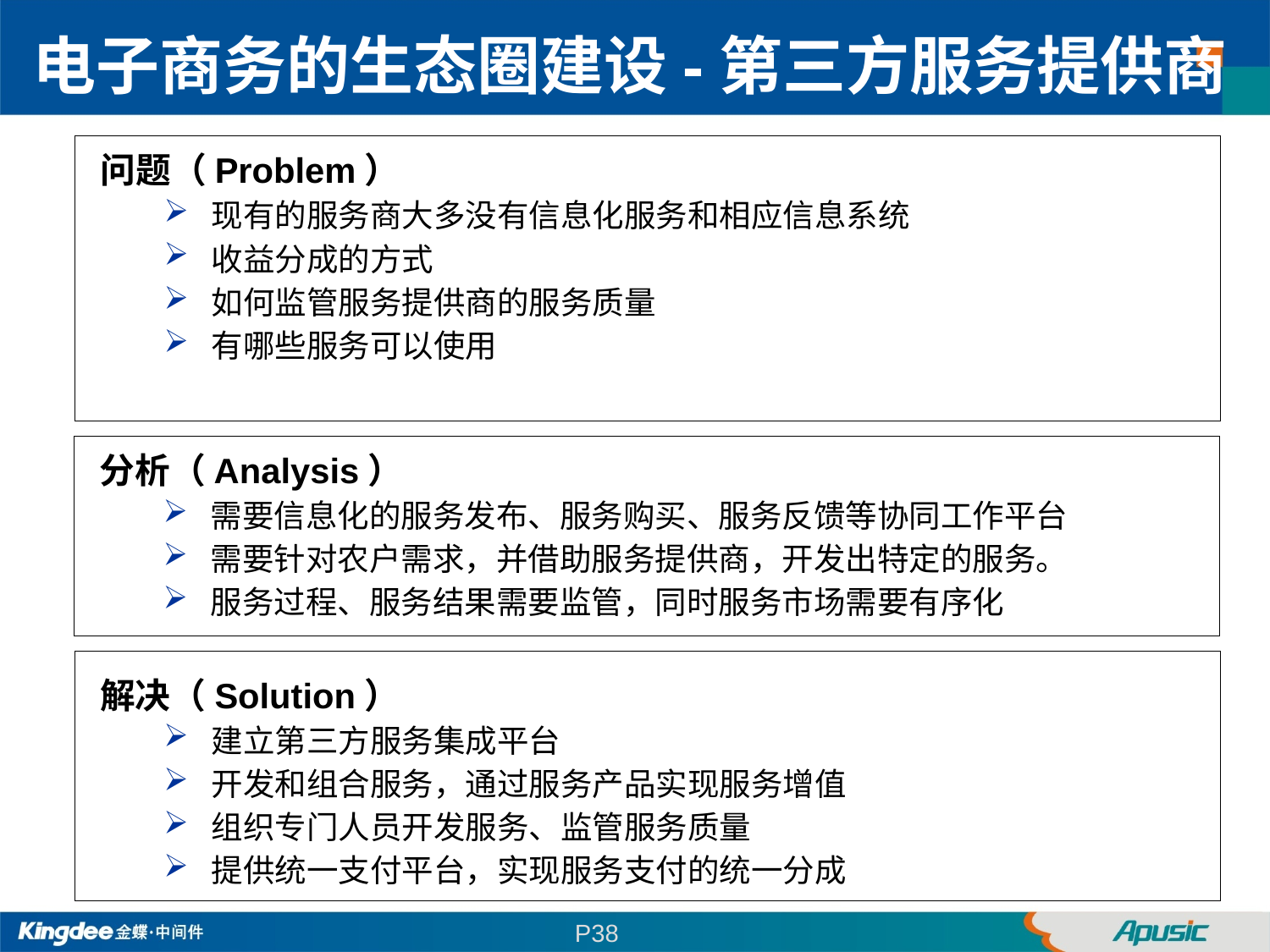

电子商务的生态圈建设-第三方服务提供商

问题（Problem）
现有的服务商大多没有信息化服务和相应信息系统
收益分成的方式
如何监管服务提供商的服务质量
有哪些服务可以使用

分析（Analysis）
需要信息化的服务发布、服务购买、服务反馈等协同工作平台
需要针对农户需求，并借助服务提供商，开发出特定的服务。
服务过程、服务结果需要监管，同时服务市场需要有序化

解决（Solution）
建立第三方服务集成平台
开发和组合服务，通过服务产品实现服务增值
组织专门人员开发服务、监管服务质量
提供统一支付平台，实现服务支付的统一分成